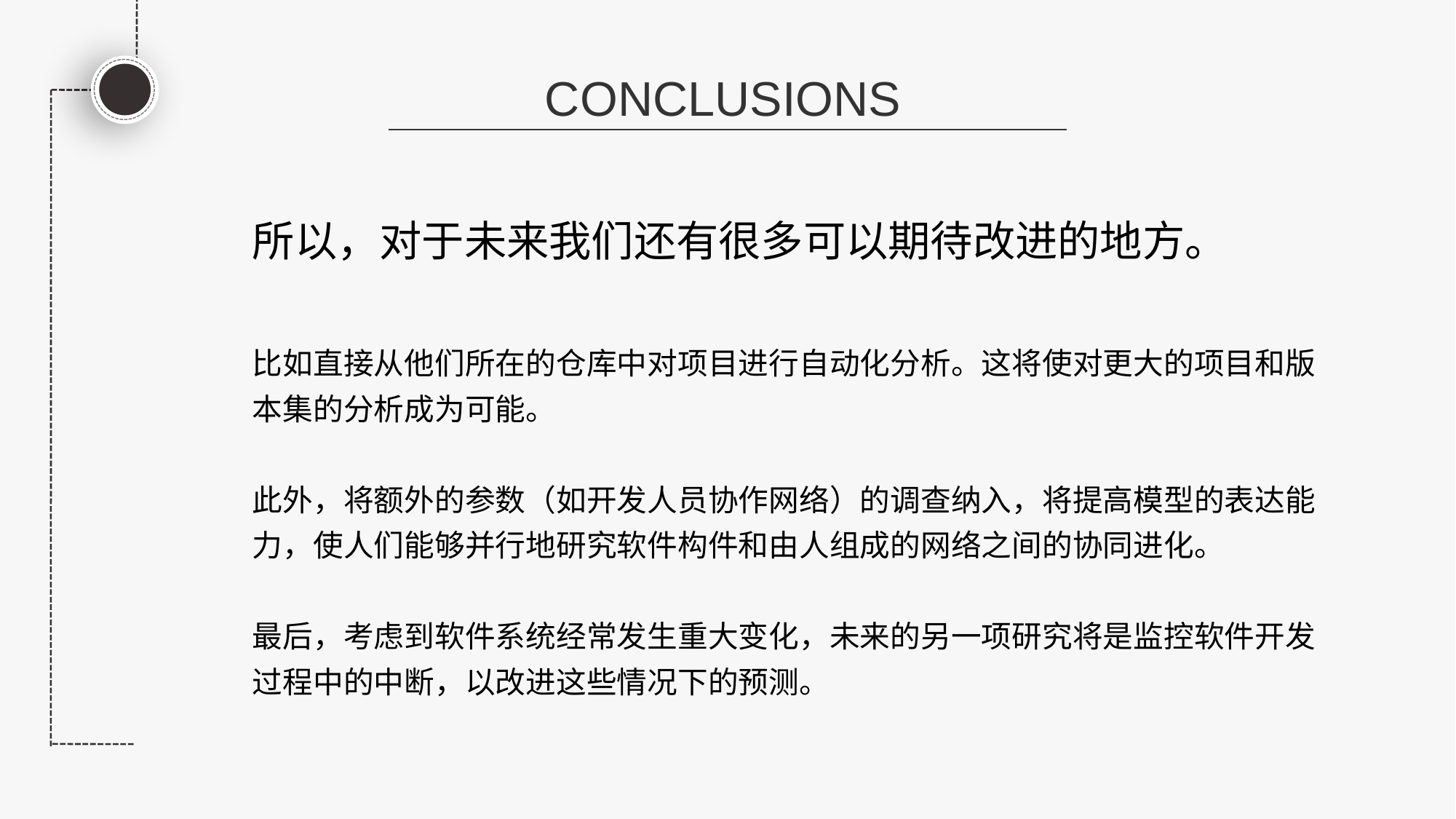

CONCLUSIONS

所以，对于未来我们还有很多可以期待改进的地方。
比如直接从他们所在的仓库中对项目进行自动化分析。这将使对更大的项目和版本集的分析成为可能。

此外，将额外的参数（如开发人员协作网络）的调查纳入，将提高模型的表达能力，使人们能够并行地研究软件构件和由人组成的网络之间的协同进化。

最后，考虑到软件系统经常发生重大变化，未来的另一项研究将是监控软件开发过程中的中断，以改进这些情况下的预测。